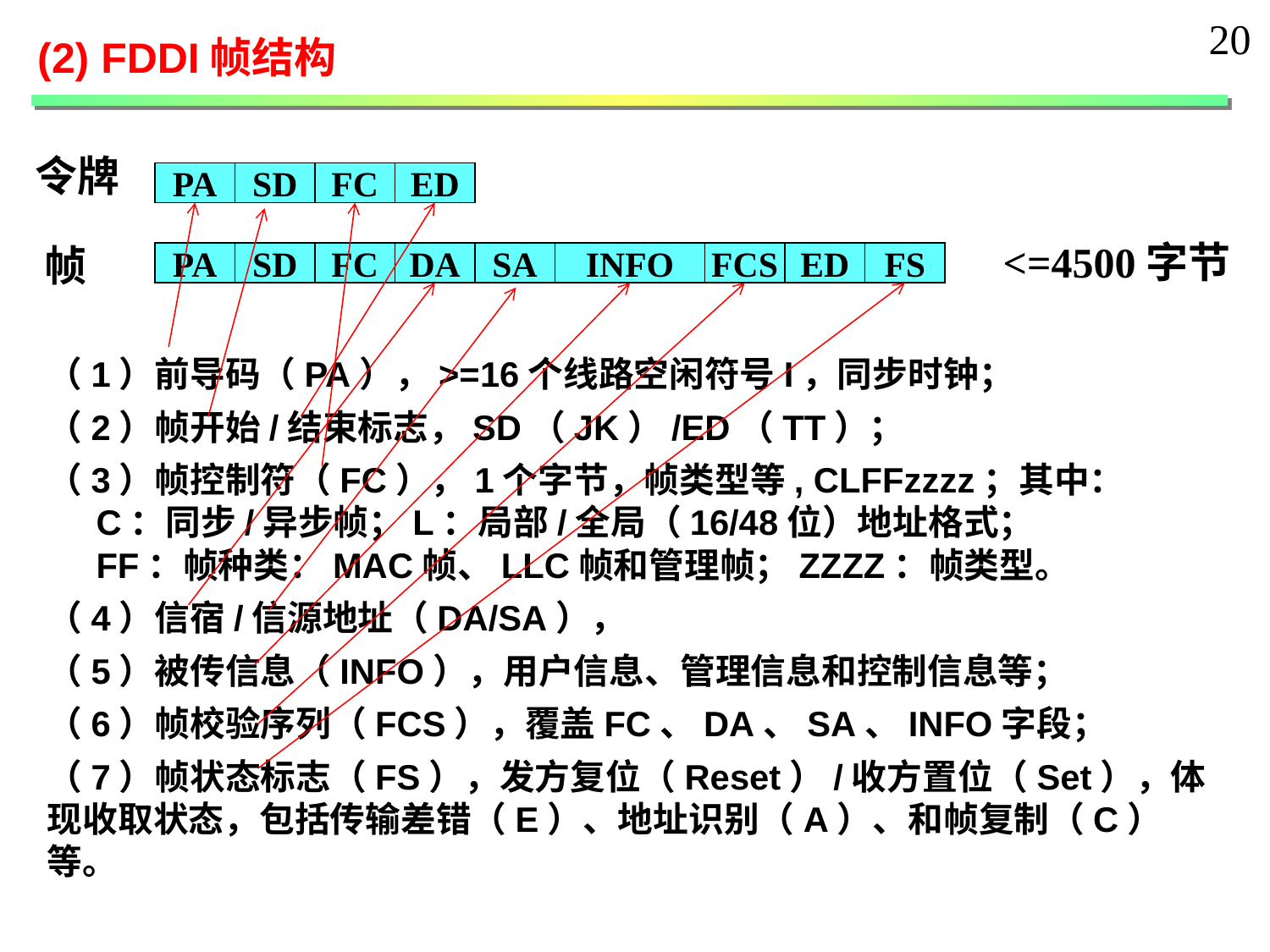

20
(2) FDDI帧结构

令牌
PA
SD
FC
ED
<=4500字节
帧
PA
SD
FC
DA
SA
INFO
FCS
ED
FS
（1）前导码（PA），>=16个线路空闲符号I，同步时钟；
（2）帧开始/结束标志，SD（JK）/ED（TT）；
（3）帧控制符（FC），1个字节，帧类型等, CLFFzzzz；其中：
     C：同步/异步帧；L：局部/全局（16/48位）地址格式；
     FF：帧种类：MAC帧、LLC帧和管理帧；ZZZZ：帧类型。
（4）信宿/信源地址（DA/SA），
（5）被传信息（INFO），用户信息、管理信息和控制信息等；
（6）帧校验序列（FCS），覆盖FC、DA、SA、INFO字段；
（7）帧状态标志（FS），发方复位（Reset）/收方置位（Set），体现收取状态，包括传输差错（E）、地址识别（A）、和帧复制（C）等。